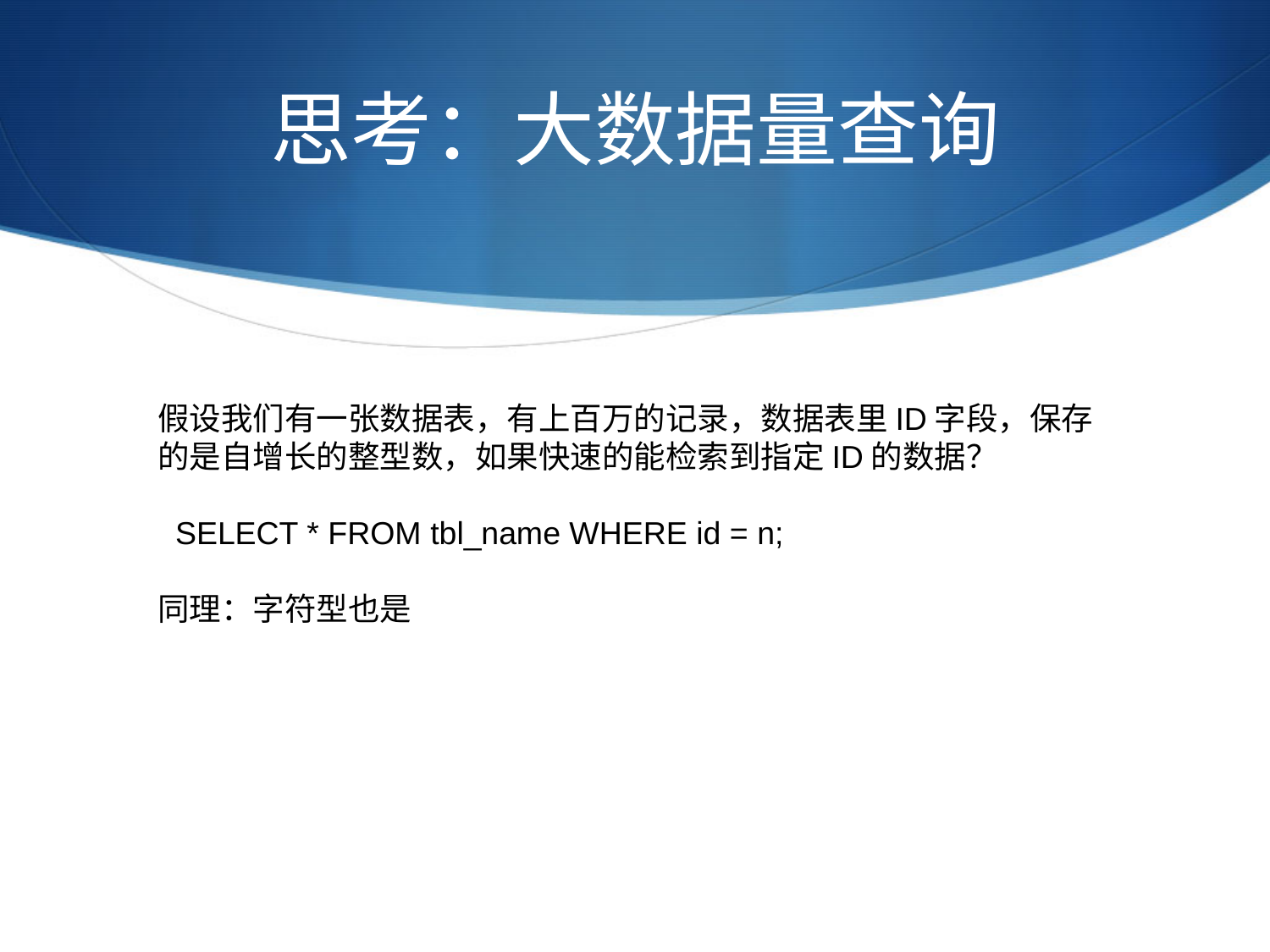

# 思考：大数据量查询
假设我们有一张数据表，有上百万的记录，数据表里ID字段，保存的是自增长的整型数，如果快速的能检索到指定ID的数据？

  SELECT * FROM tbl_name WHERE id = n;

同理：字符型也是